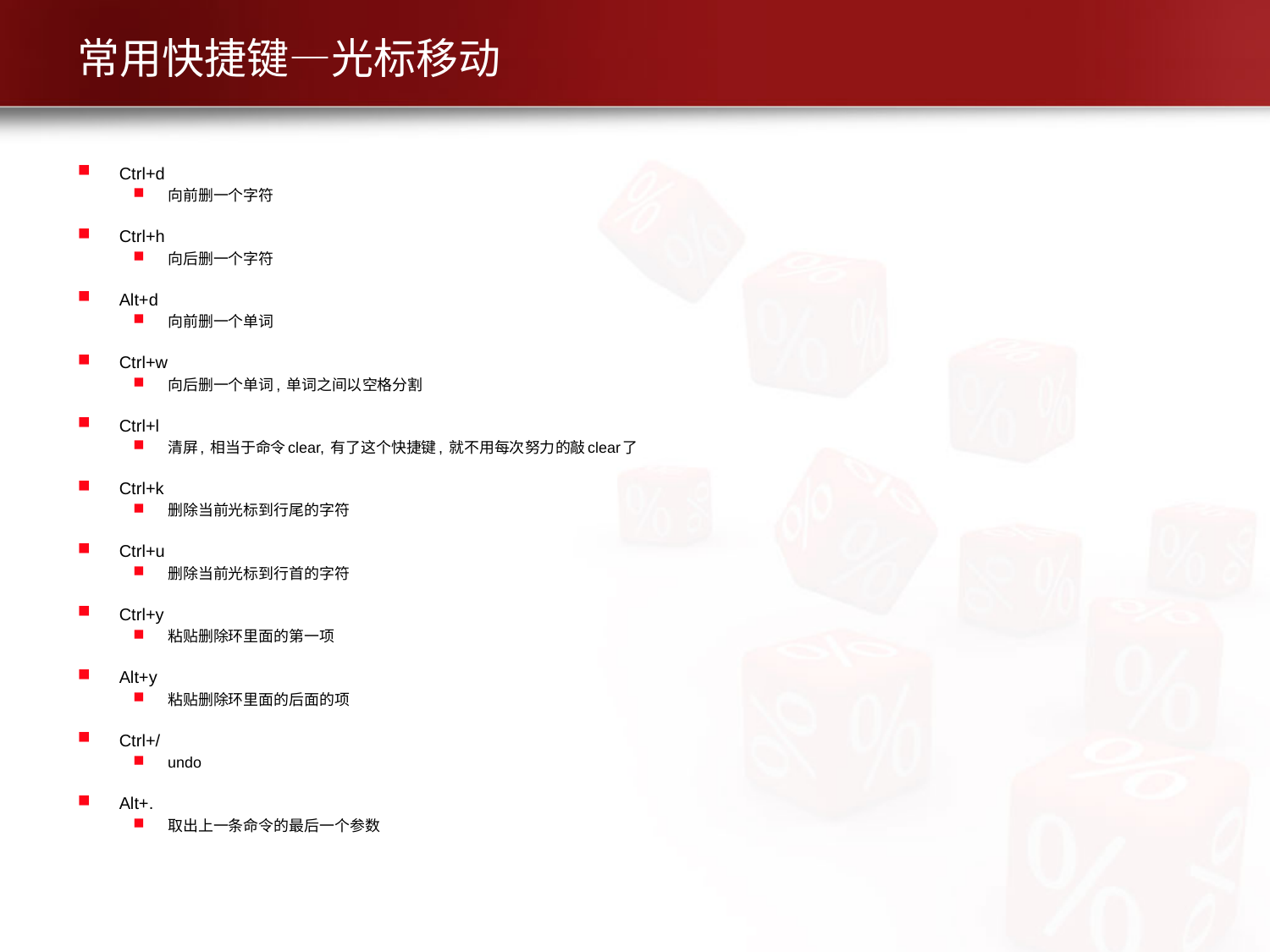

# 常用快捷键—光标移动
Ctrl+d
向前删一个字符
Ctrl+h
向后删一个字符
Alt+d
向前删一个单词
Ctrl+w
向后删一个单词, 单词之间以空格分割
Ctrl+l
清屏, 相当于命令clear, 有了这个快捷键, 就不用每次努力的敲clear了
Ctrl+k
删除当前光标到行尾的字符
Ctrl+u
删除当前光标到行首的字符
Ctrl+y
粘贴删除环里面的第一项
Alt+y
粘贴删除环里面的后面的项
Ctrl+/
undo
Alt+.
取出上一条命令的最后一个参数